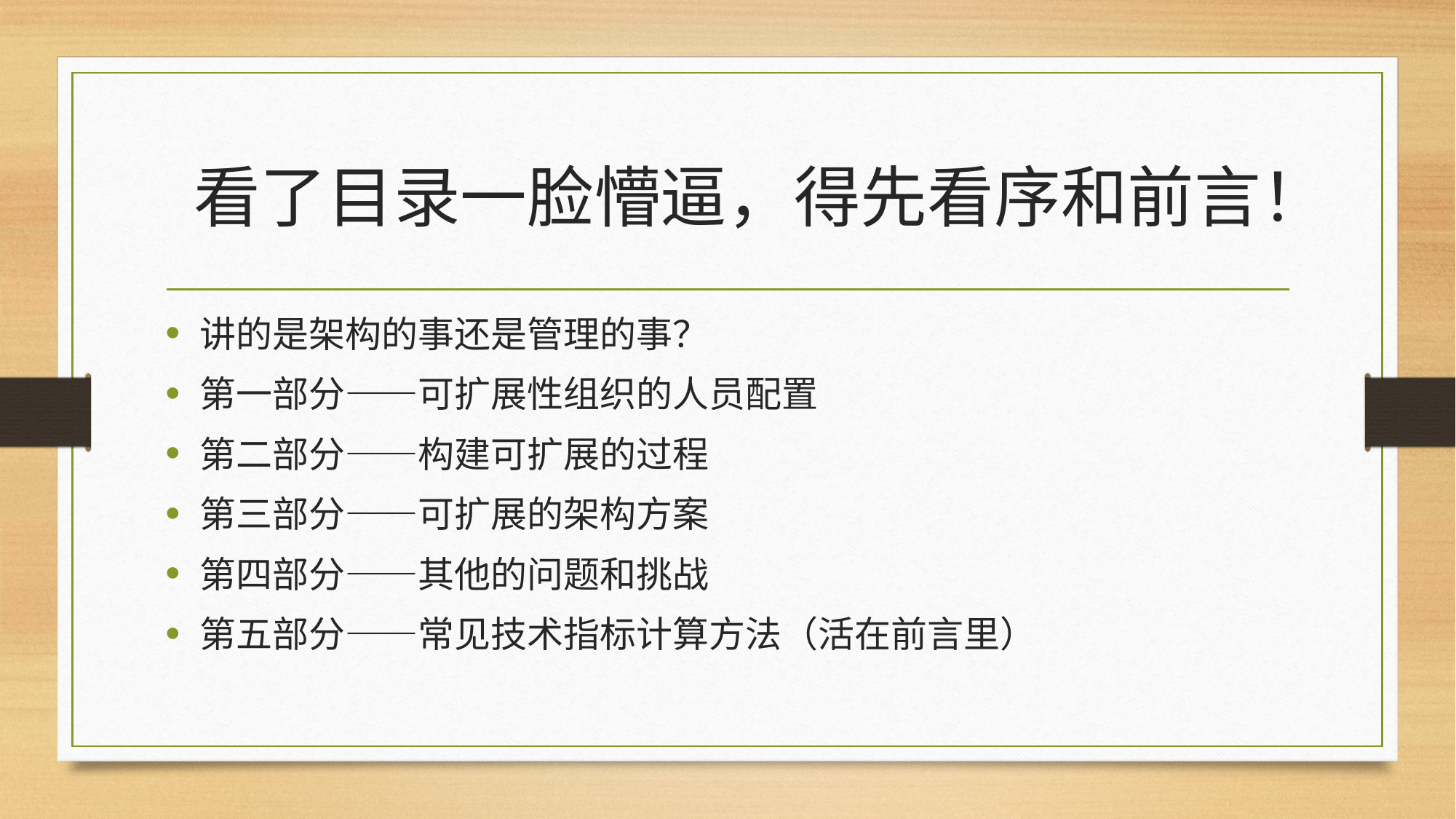

# 看了目录一脸懵逼，得先看序和前言！
讲的是架构的事还是管理的事？
第一部分——可扩展性组织的人员配置
第二部分——构建可扩展的过程
第三部分——可扩展的架构方案
第四部分——其他的问题和挑战
第五部分——常见技术指标计算方法（活在前言里）